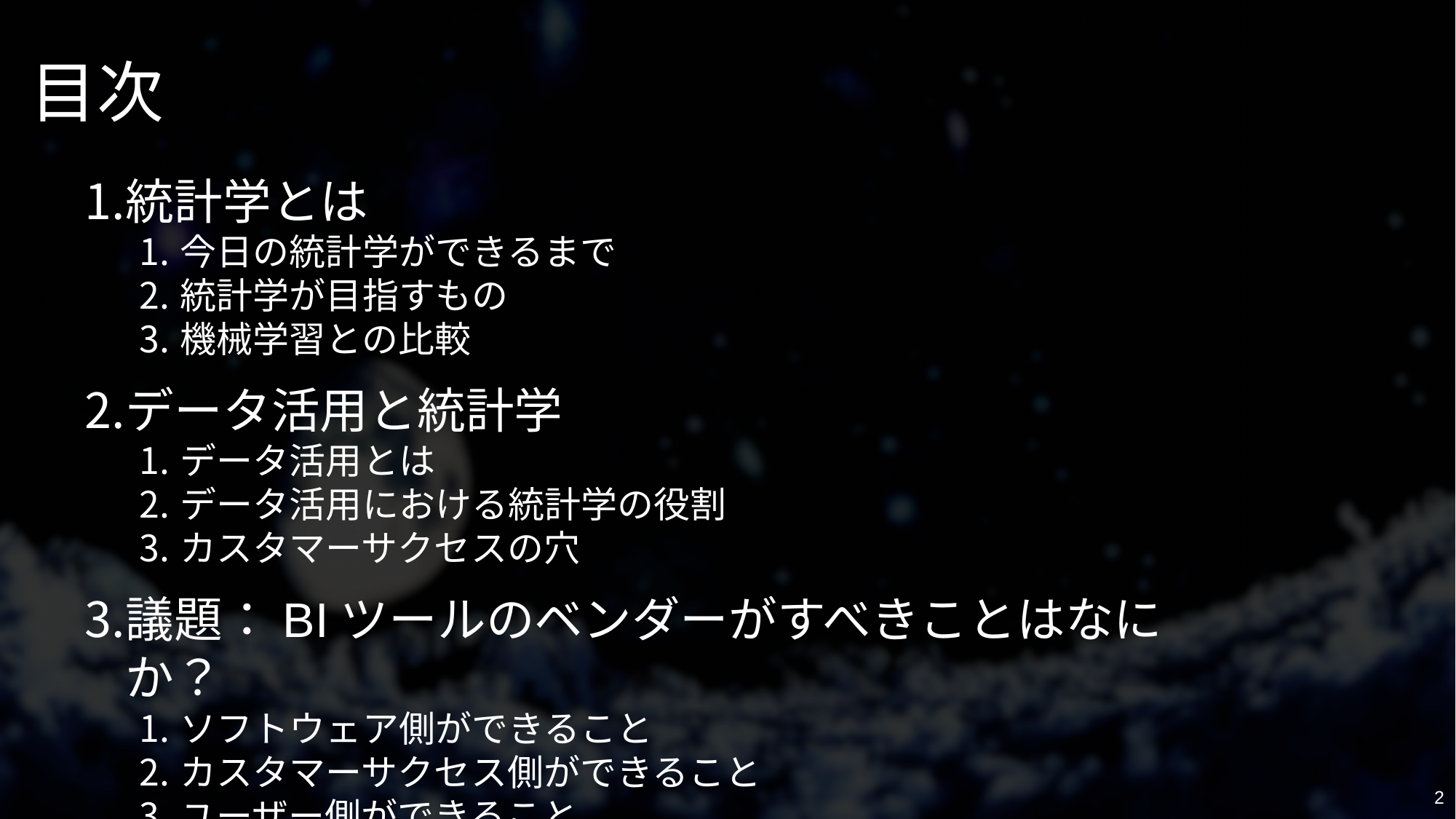

# 目次
統計学とは
今日の統計学ができるまで
統計学が目指すもの
機械学習との比較

データ活用と統計学
データ活用とは
データ活用における統計学の役割
カスタマーサクセスの穴

議題：BIツールのベンダーがすべきことはなにか？
ソフトウェア側ができること
カスタマーサクセス側ができること
ユーザー側ができること
2